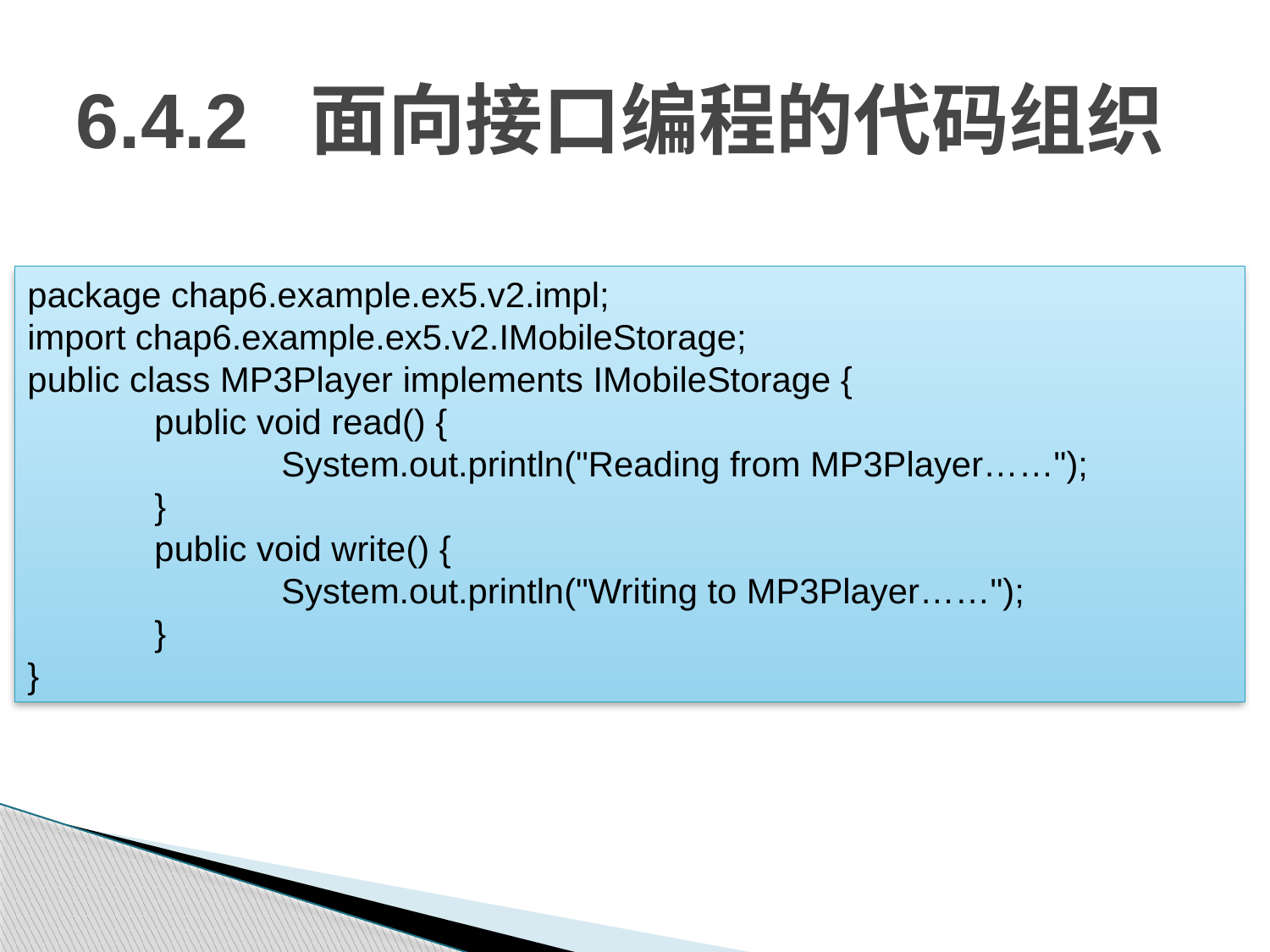

# 6.4.2  面向接口编程的代码组织
package chap6.example.ex5.v2.impl;
import chap6.example.ex5.v2.IMobileStorage;
public class MP3Player implements IMobileStorage {
	public void read() {
		System.out.println("Reading from MP3Player……");
	}
	public void write() {
		System.out.println("Writing to MP3Player……");
	}
}